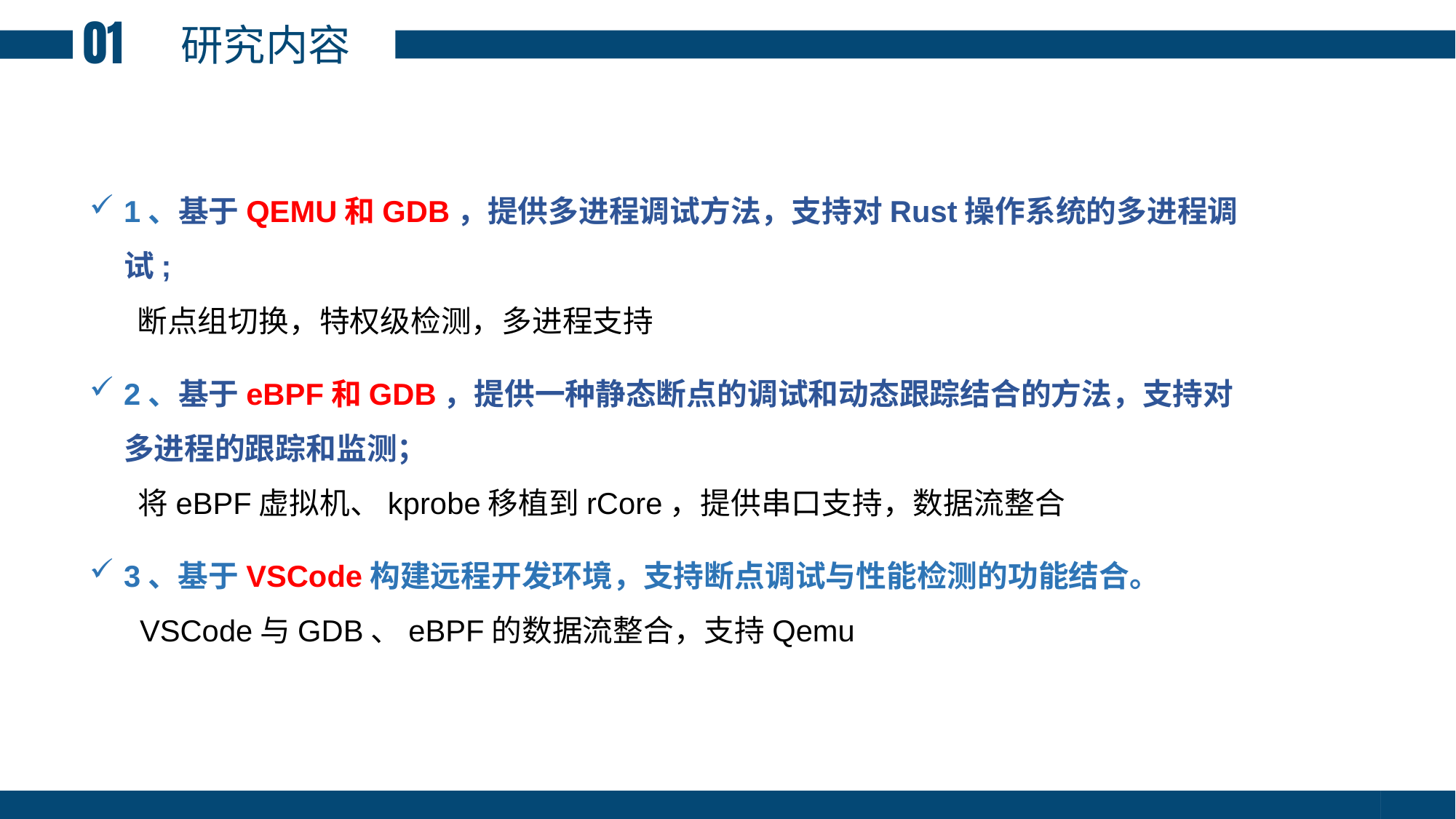

01
研究内容

1、基于QEMU和GDB，提供多进程调试方法，支持对Rust操作系统的多进程调试;
      断点组切换，特权级检测，多进程支持
2、基于eBPF和GDB，提供一种静态断点的调试和动态跟踪结合的方法，支持对多进程的跟踪和监测；
      将eBPF虚拟机、kprobe移植到rCore，提供串口支持，数据流整合
3、基于VSCode构建远程开发环境，支持断点调试与性能检测的功能结合。
      VSCode与GDB、eBPF的数据流整合，支持Qemu
5